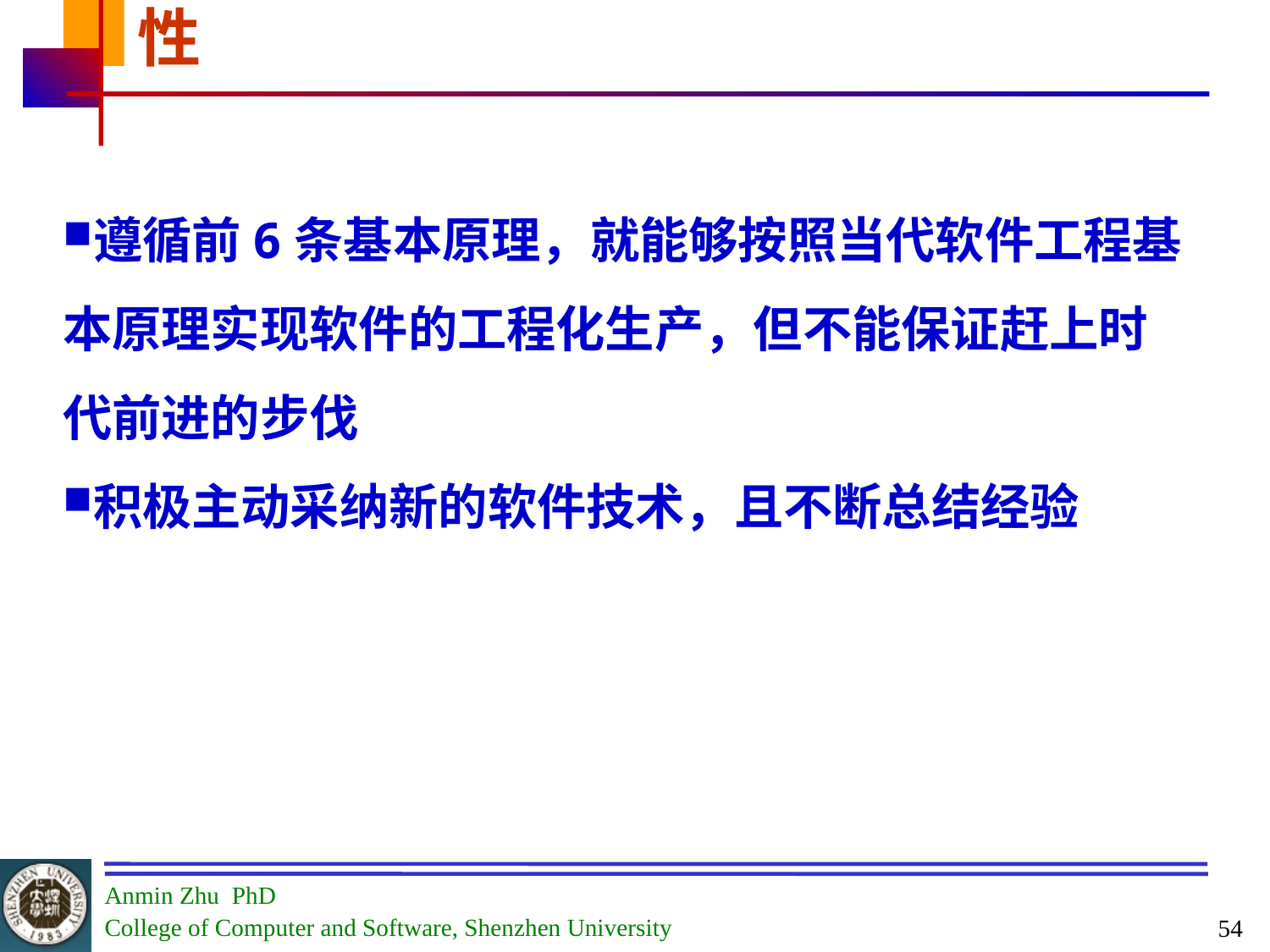

# 7.承认不断改进软件工程实践的必要性
遵循前6条基本原理，就能够按照当代软件工程基本原理实现软件的工程化生产，但不能保证赶上时代前进的步伐
积极主动采纳新的软件技术，且不断总结经验